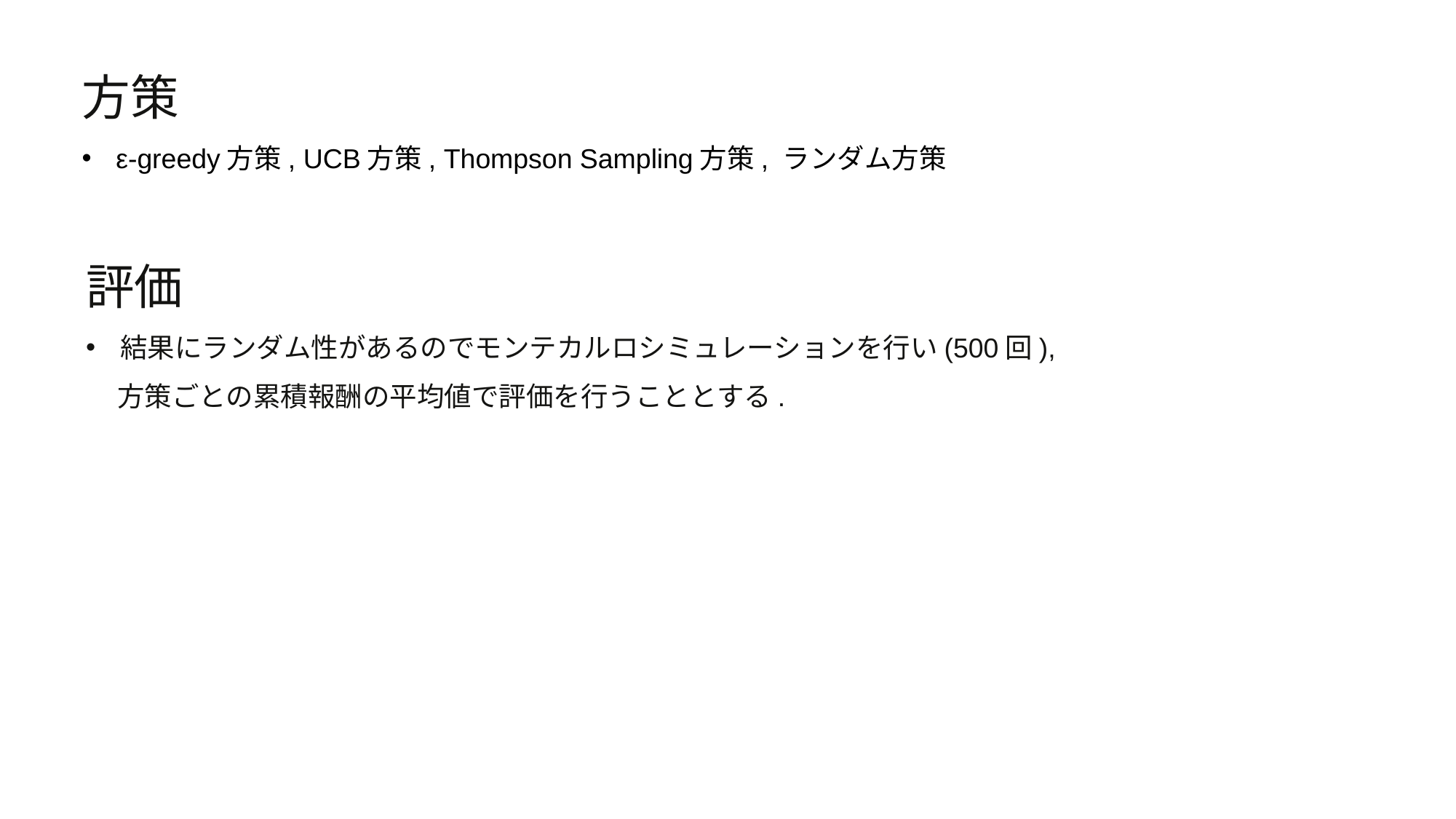

方策
ε-greedy方策, UCB方策, Thompson Sampling方策, ランダム方策
評価
結果にランダム性があるのでモンテカルロシミュレーションを行い(500回),
    方策ごとの累積報酬の平均値で評価を行うこととする.